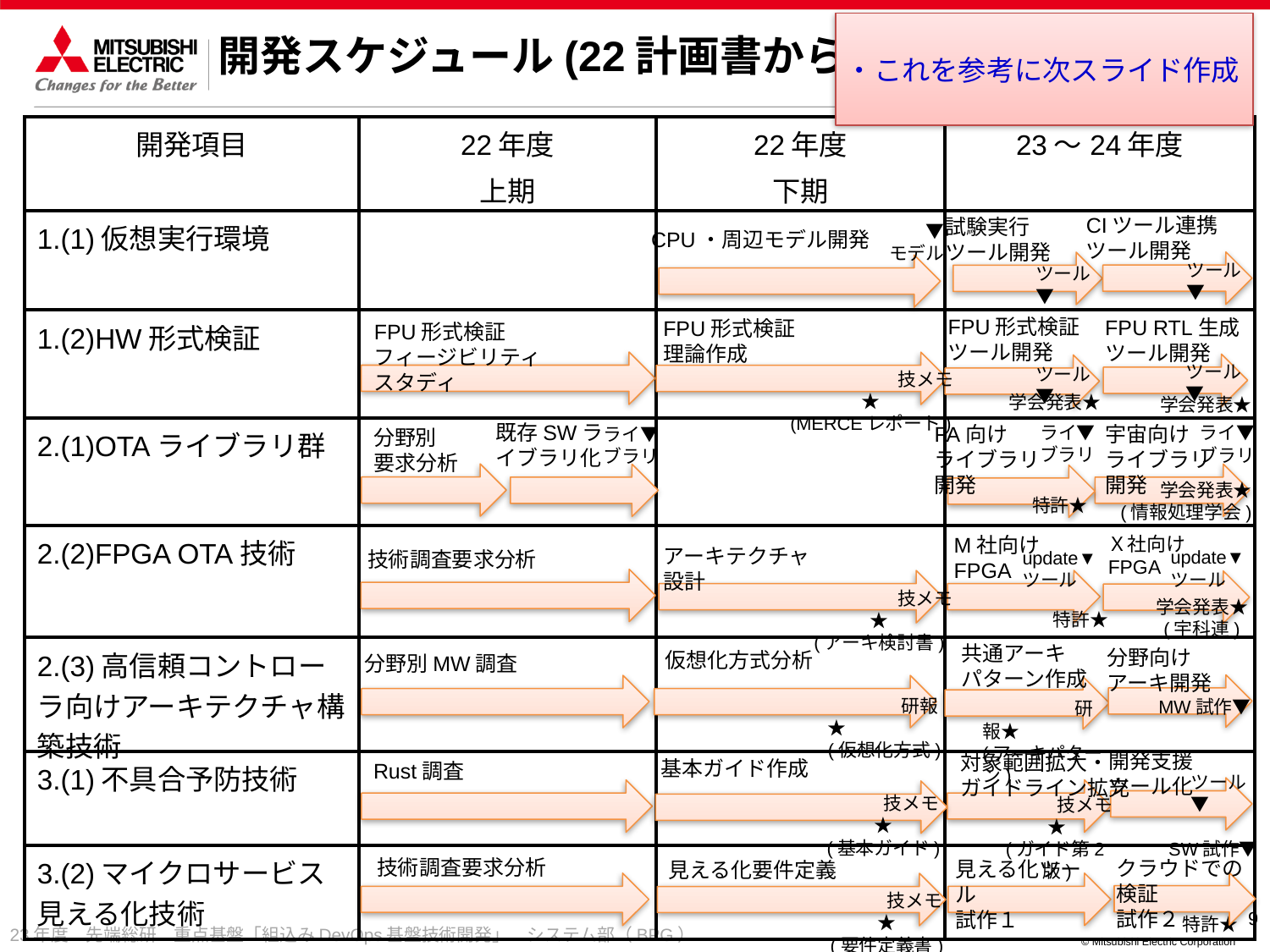

部門内
必須
・これを参考に次スライド作成
秘
社外秘
開発スケジュール(22計画書から)
開示範囲：
発本〔発業、各研セ戦略部門、開発関係者、GR以上〕
| 開発項目 | 22年度 上期 | 22年度 下期 | 23～24年度 |
| --- | --- | --- | --- |
| 1.(1)仮想実行環境 |  |  |  |
| 1.(2)HW形式検証 |  |  |  |
| 2.(1)OTAライブラリ群 |  |  |  |
| 2.(2)FPGA OTA技術 |  |  |  |
| 2.(3)高信頼コントローラ向けアーキテクチャ構築技術 |  |  |  |
| 3.(1)不具合予防技術 |  |  |  |
| 3.(2)マイクロサービス見える化技術 |  |  |  |
CIツール連携
ツール開発
試験実行
ツール開発
　　▼
モデル
CPU・周辺モデル開発
・継続は22年度から記載し、新規は23年度から記載。
・開発期間分のスケジュールを記載（3年開発の場合は、3年分を記載）
・▼印を用い、マイルストーンを記入(機器、システムのプロト等)
・成果の出る時期に★をつけ、成果物(特許、広報、社外発表、論文)を記載する。
・開発初年度から記載すること。ただし、プロジェクト開始前の活動内容があれば、前年度から記載してもよい。
・継続案件は開発期間を修正し、審議時点の進捗をイナズマ線で記載
・社外連携活動は、独立した矢印にすると共に、成果を取り込む時期があれば矢印で表記。

ツール▼

ツール▼
FPU形式検証ツール開発
FPU RTL生成ツール開発
FPU形式検証
理論作成
FPU形式検証
フィージビリティスタディ

ツール▼

ツール▼
　　　　　　技メモ★
(MERCEレポート)
学会発表★
学会発表★
既存SWラ
イブラリ化
ライ▼
ブラリ
ライ▼
ブラリ
宇宙向け
ライブラリ
開発
FA向け
ライブラリ
開発
ライ▼
ブラリ
分野別
要求分析

学会発表★
(情報処理学会)
特許★
Ｘ社向け
FPGA
M社向け
FPGA
アーキテクチャ設計
update▼
ツール
update▼
ツール
技術調査要求分析

　　　　　技メモ★
(アーキ検討書)
学会発表★
(宇科連)
特許★
共通アーキ
パターン作成
分野向け
アーキ開発
仮想化方式分析
分野別MW調査

　　　　研報★
(仮想化方式)
MW試作▼
　　　　　研報★
(アーキパターン)
開発支援
ツール化
対象範囲拡大・
ガイドライン拡充
基本ガイド作成
Rust調査
ツール▼

　　　技メモ★
(基本ガイド)
　　　技メモ★
(ガイド第2版)
SW試作▼
技術調査要求分析
クラウドでの検証
試作２
見える化ツール
試作１
見える化要件定義

　　　技メモ★
(要件定義書)
特許★